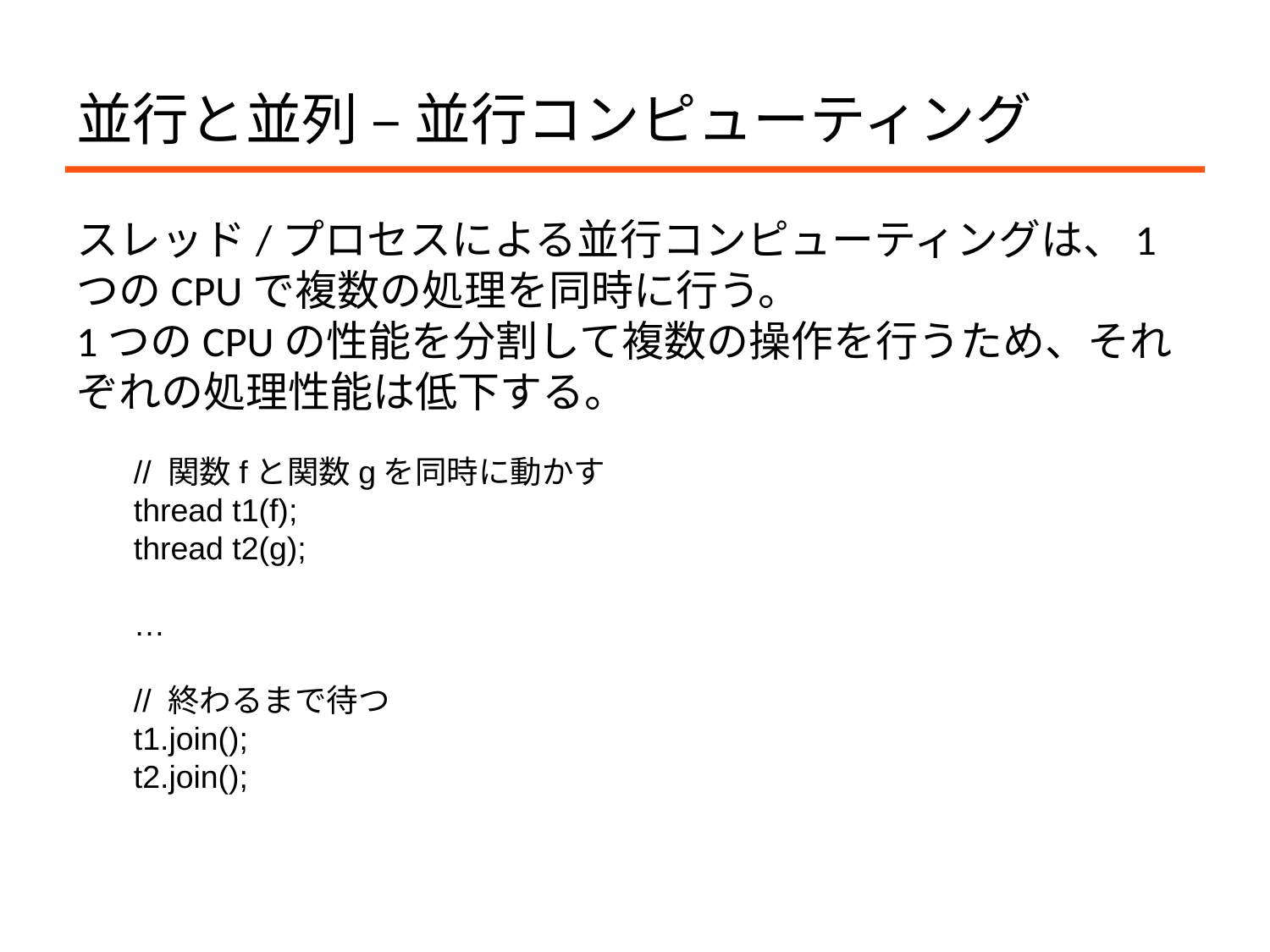

# 並行と並列 – 並行コンピューティング
スレッド/プロセスによる並行コンピューティングは、1つのCPUで複数の処理を同時に行う。
1つのCPUの性能を分割して複数の操作を行うため、それぞれの処理性能は低下する。
// 関数fと関数gを同時に動かす
thread t1(f);
thread t2(g);

…

// 終わるまで待つ
t1.join();
t2.join();